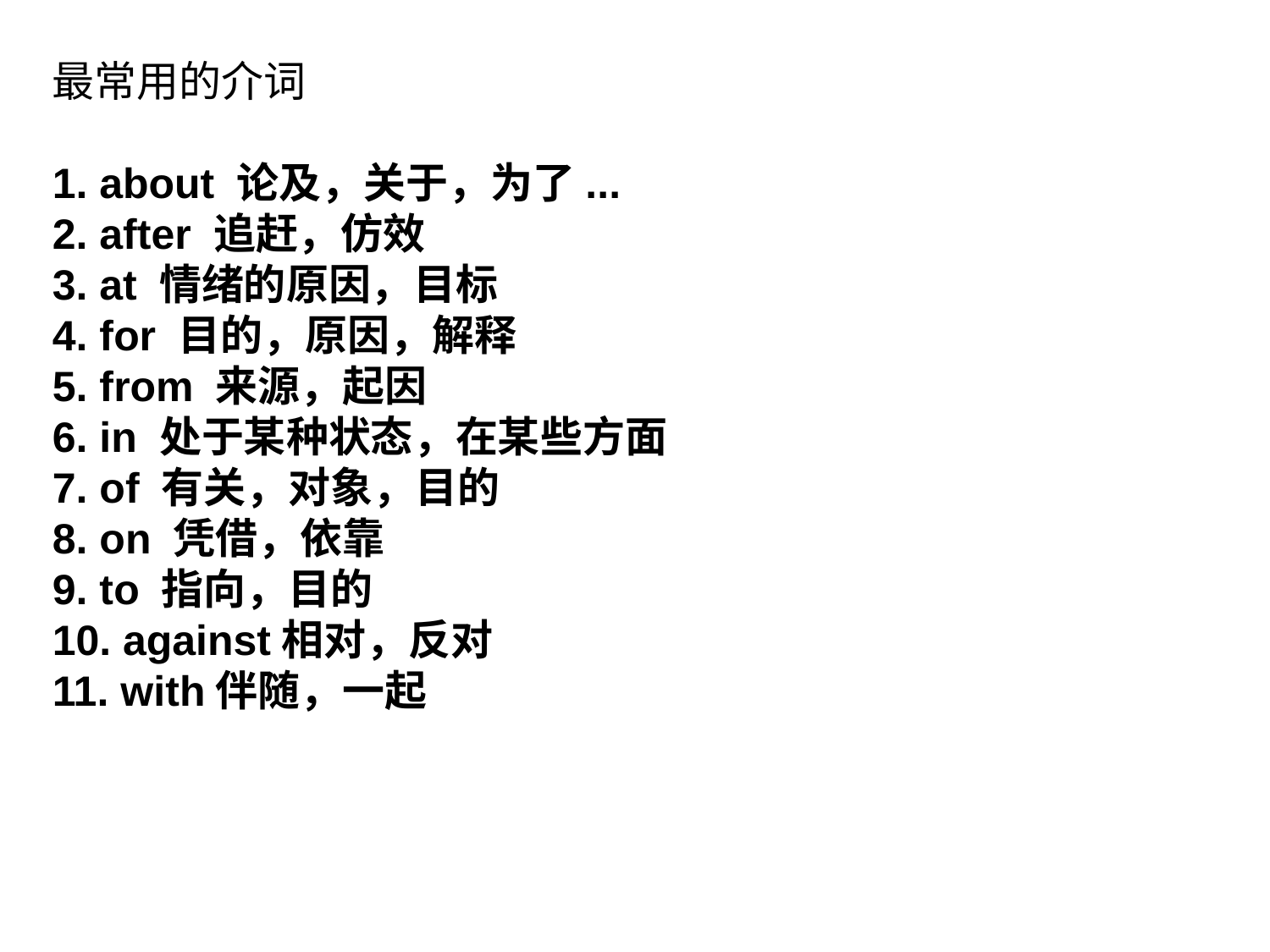

最常用的介词

1. about 论及，关于，为了...
2. after 追赶，仿效
3. at 情绪的原因，目标
4. for 目的，原因，解释
5. from 来源，起因
6. in 处于某种状态，在某些方面
7. of 有关，对象，目的
8. on 凭借，依靠
9. to 指向，目的
10. against相对，反对
11. with伴随，一起